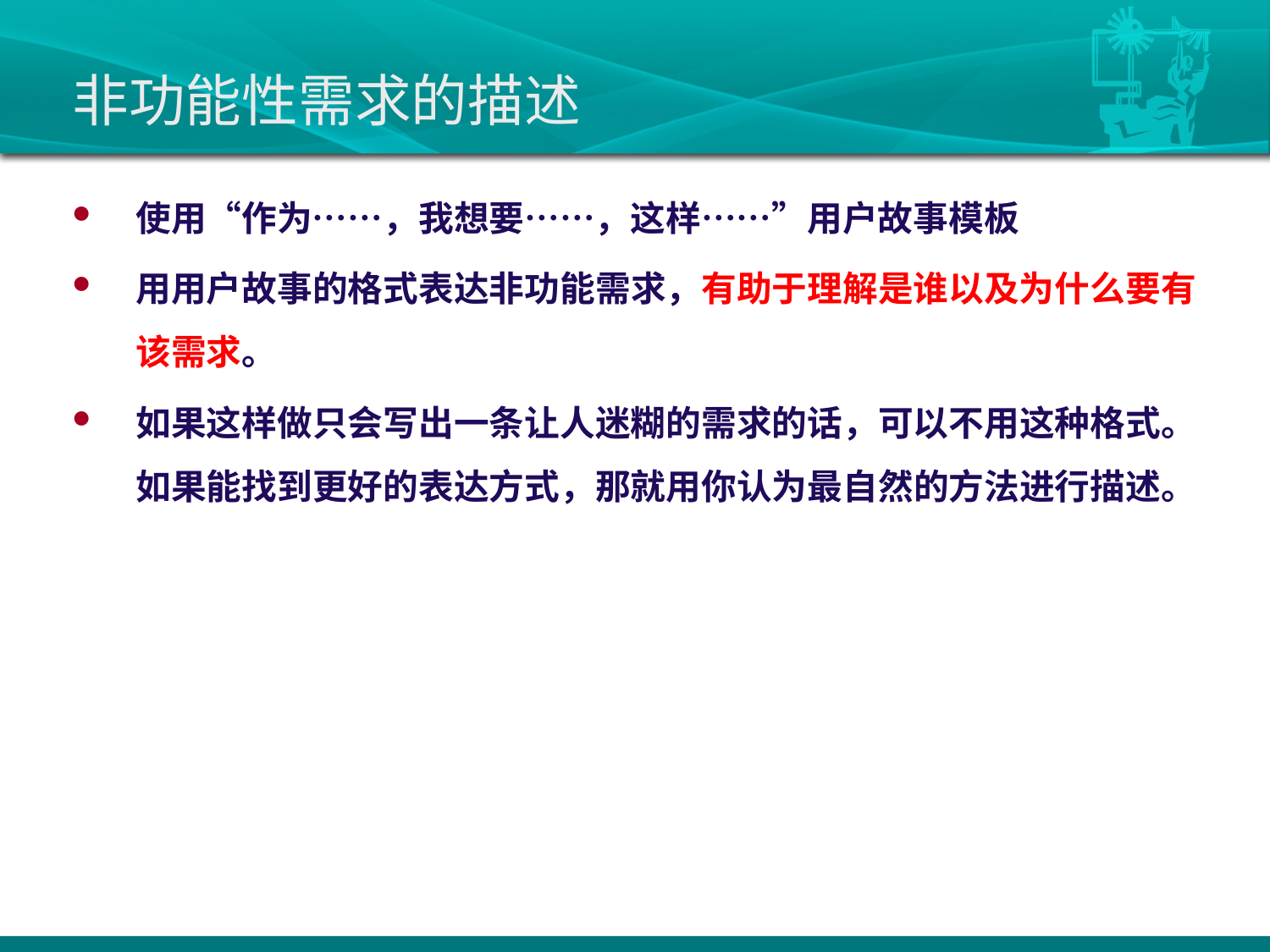

# 非功能性需求的描述
使用“作为……，我想要……，这样……”用户故事模板
用用户故事的格式表达非功能需求，有助于理解是谁以及为什么要有该需求。
如果这样做只会写出一条让人迷糊的需求的话，可以不用这种格式。如果能找到更好的表达方式，那就用你认为最自然的方法进行描述。